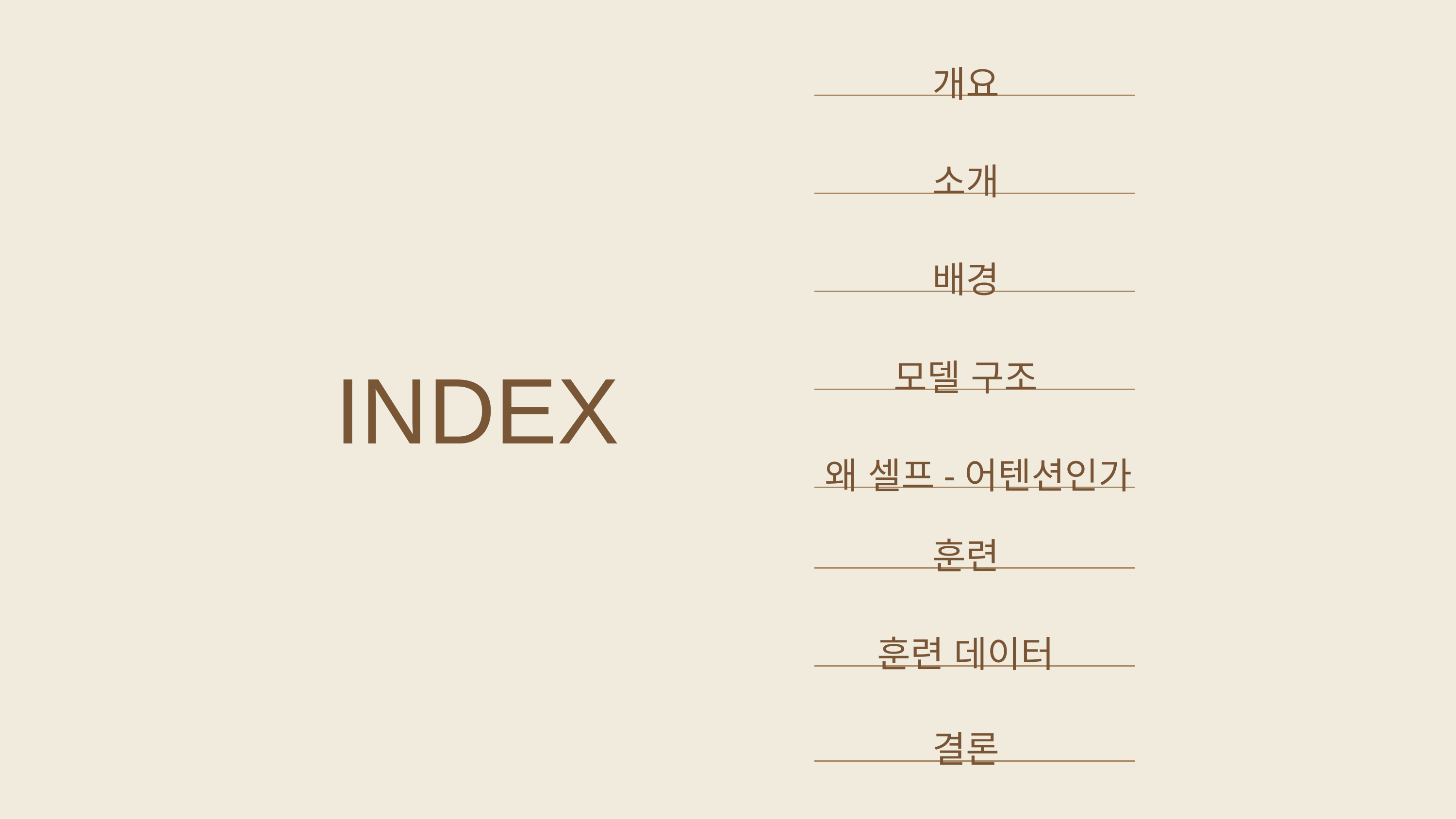

개요
소개
배경
INDEX
모델 구조
왜 셀프-어텐션인가
훈련
훈련 데이터
결론